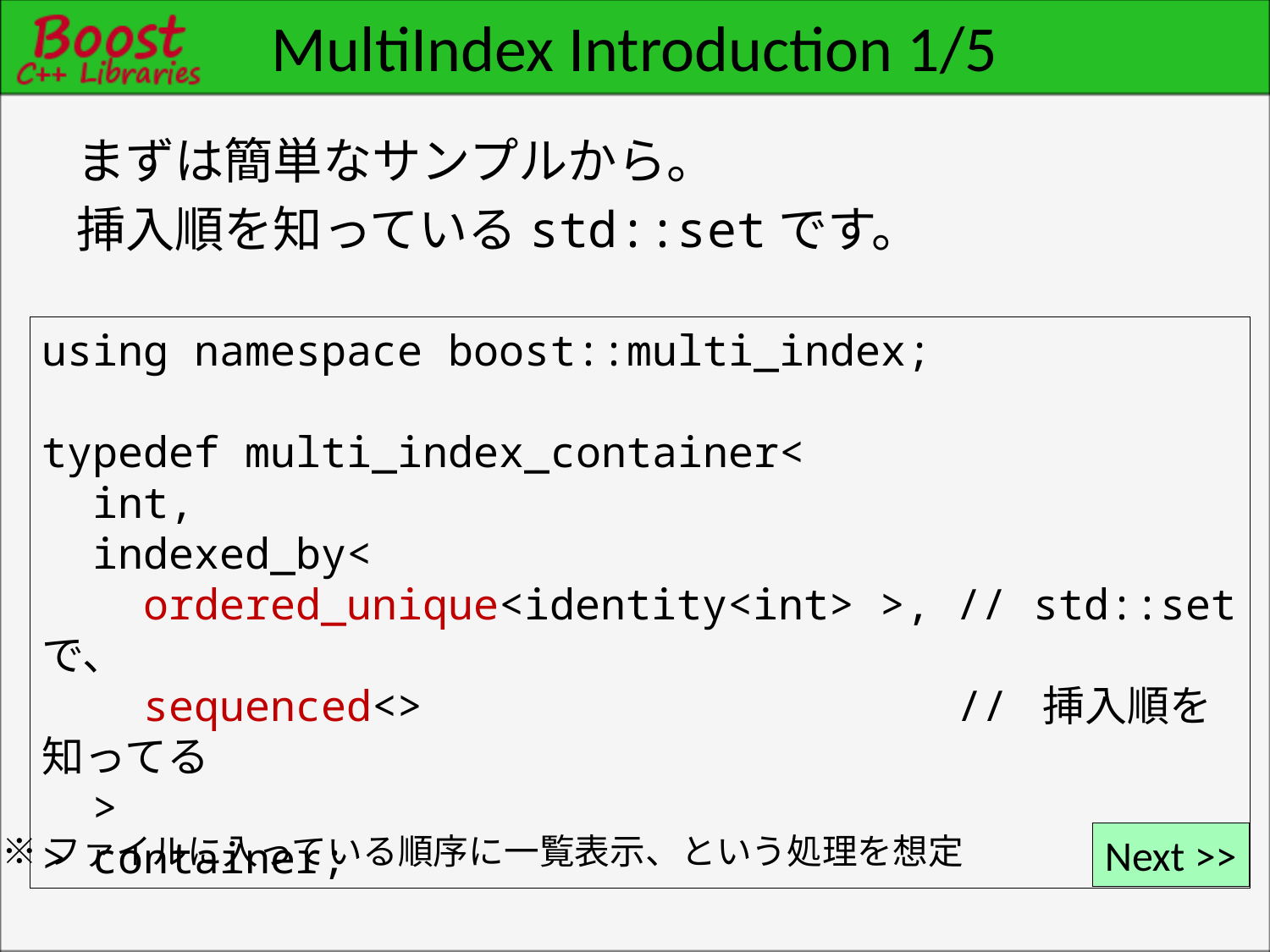

# MultiIndex Introduction 1/5
まずは簡単なサンプルから。
挿入順を知っているstd::setです。
using namespace boost::multi_index;

typedef multi_index_container<
  int,
  indexed_by<
    ordered_unique<identity<int> >, // std::setで、
    sequenced<>                     // 挿入順を知ってる
  >
> container;
※ファイルに入っている順序に一覧表示、という処理を想定
Next >>